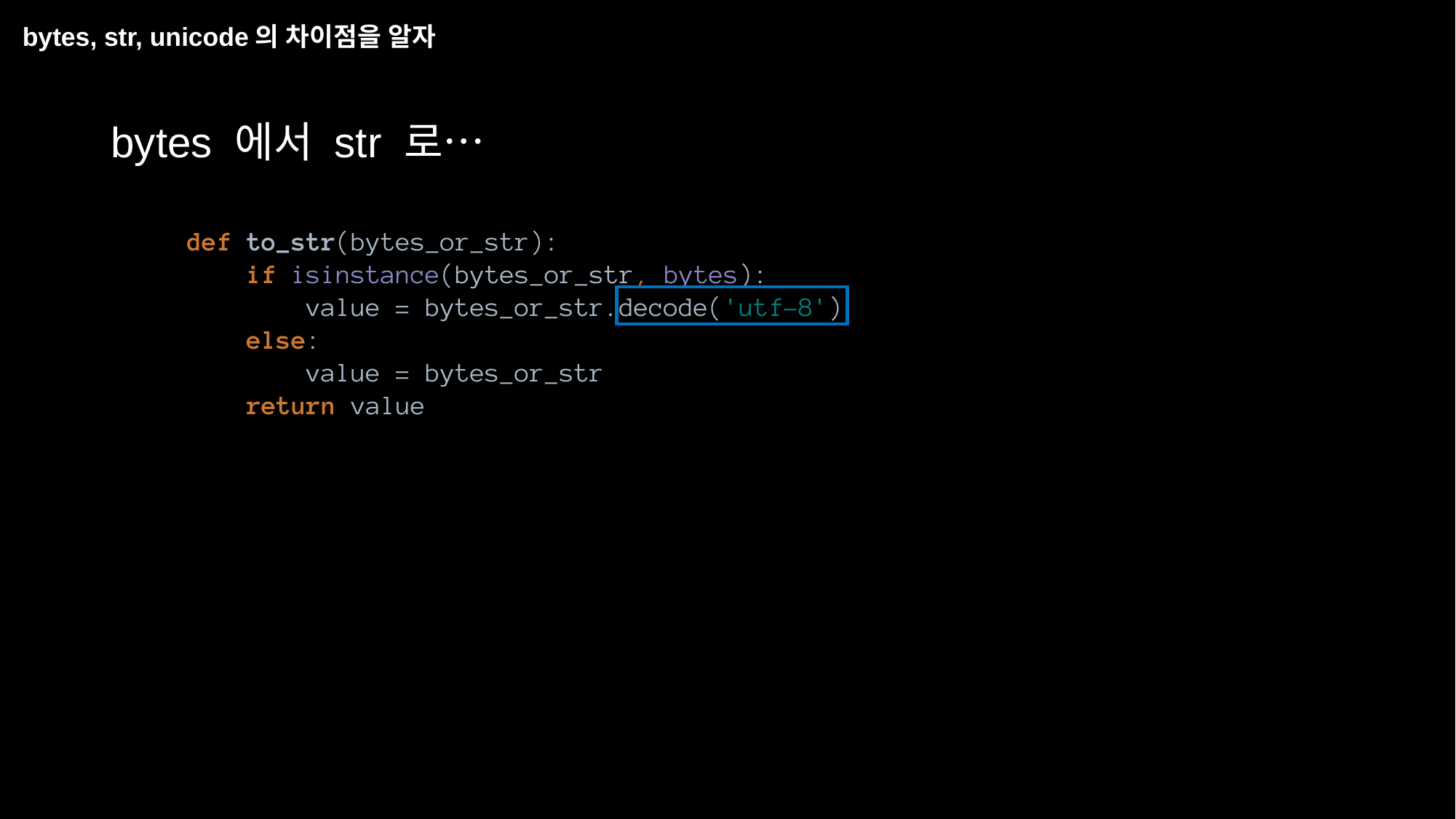

# bytes, str, unicode의 차이점을 알자
bytes 에서 str 로…
def to_str(bytes_or_str):
    if isinstance(bytes_or_str, bytes):
        value = bytes_or_str.decode('utf-8')
    else:
        value = bytes_or_str
    return value